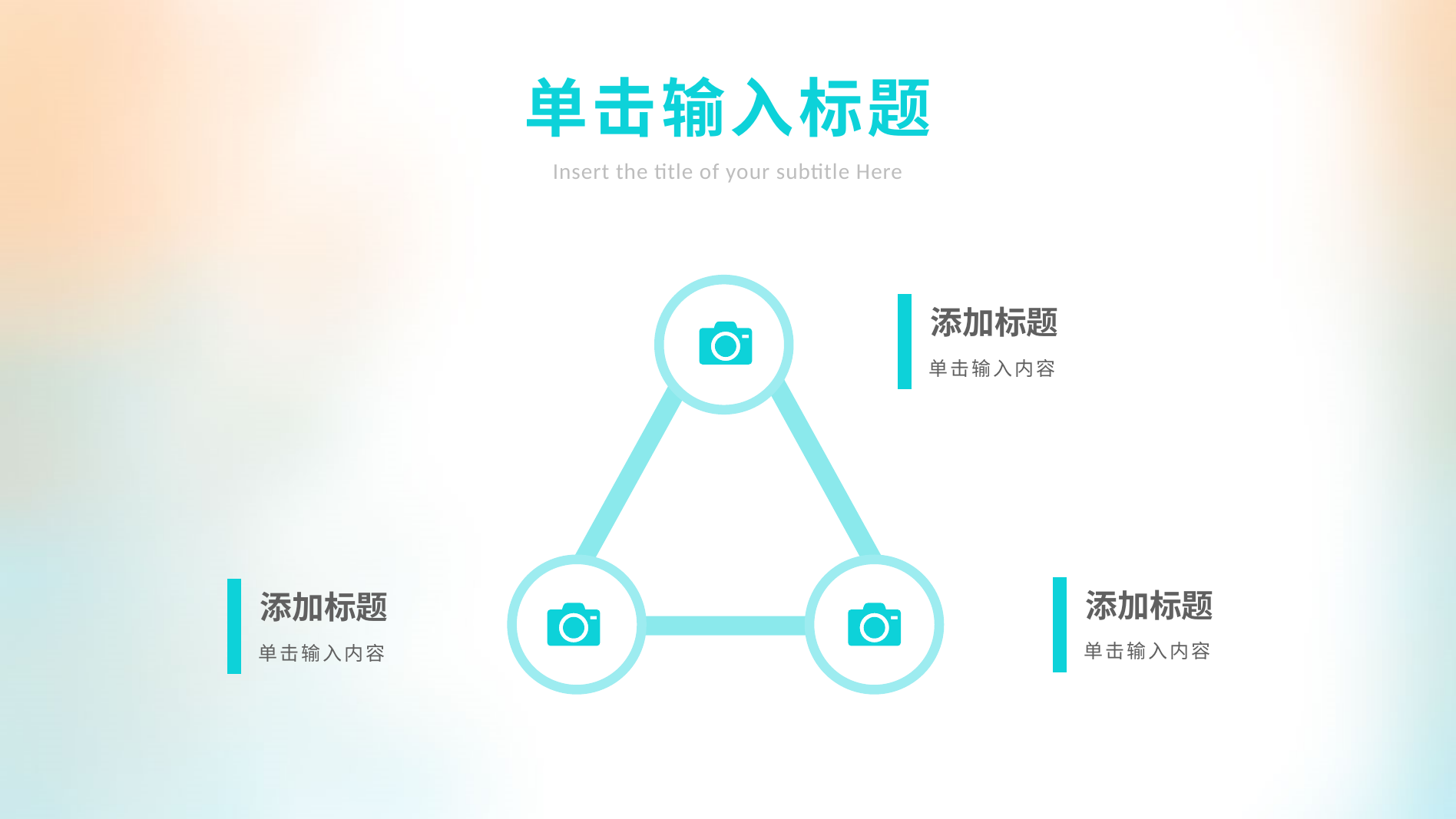

单击输入标题
Insert the title of your subtitle Here

添加标题
单击输入内容

添加标题
单击输入内容

添加标题
单击输入内容